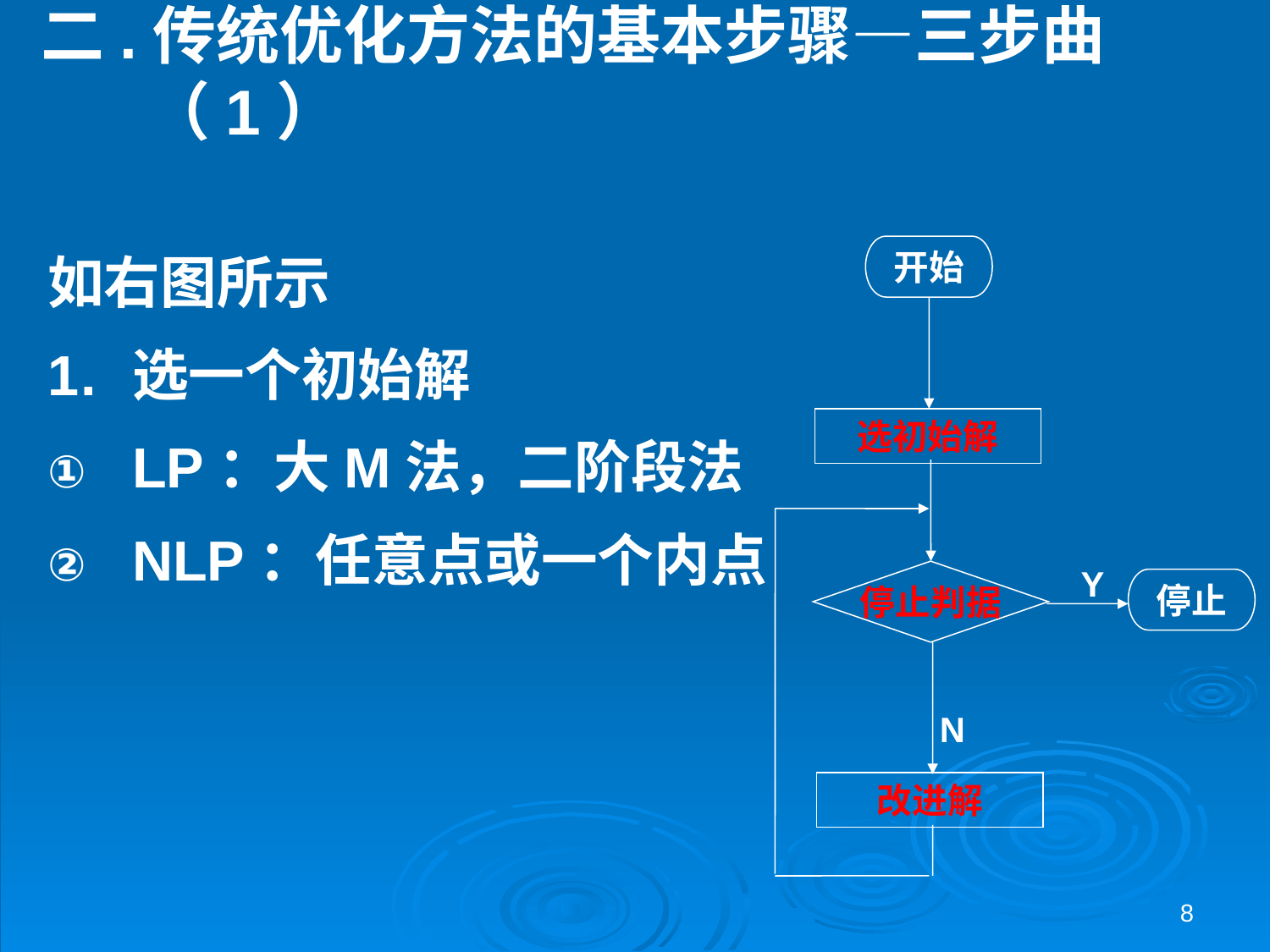

# 二.传统优化方法的基本步骤—三步曲（1）

如右图所示
选一个初始解
LP：大M法，二阶段法
NLP：任意点或一个内点
开始

选初始解

停止判据

改进解

Y
停止

N
8